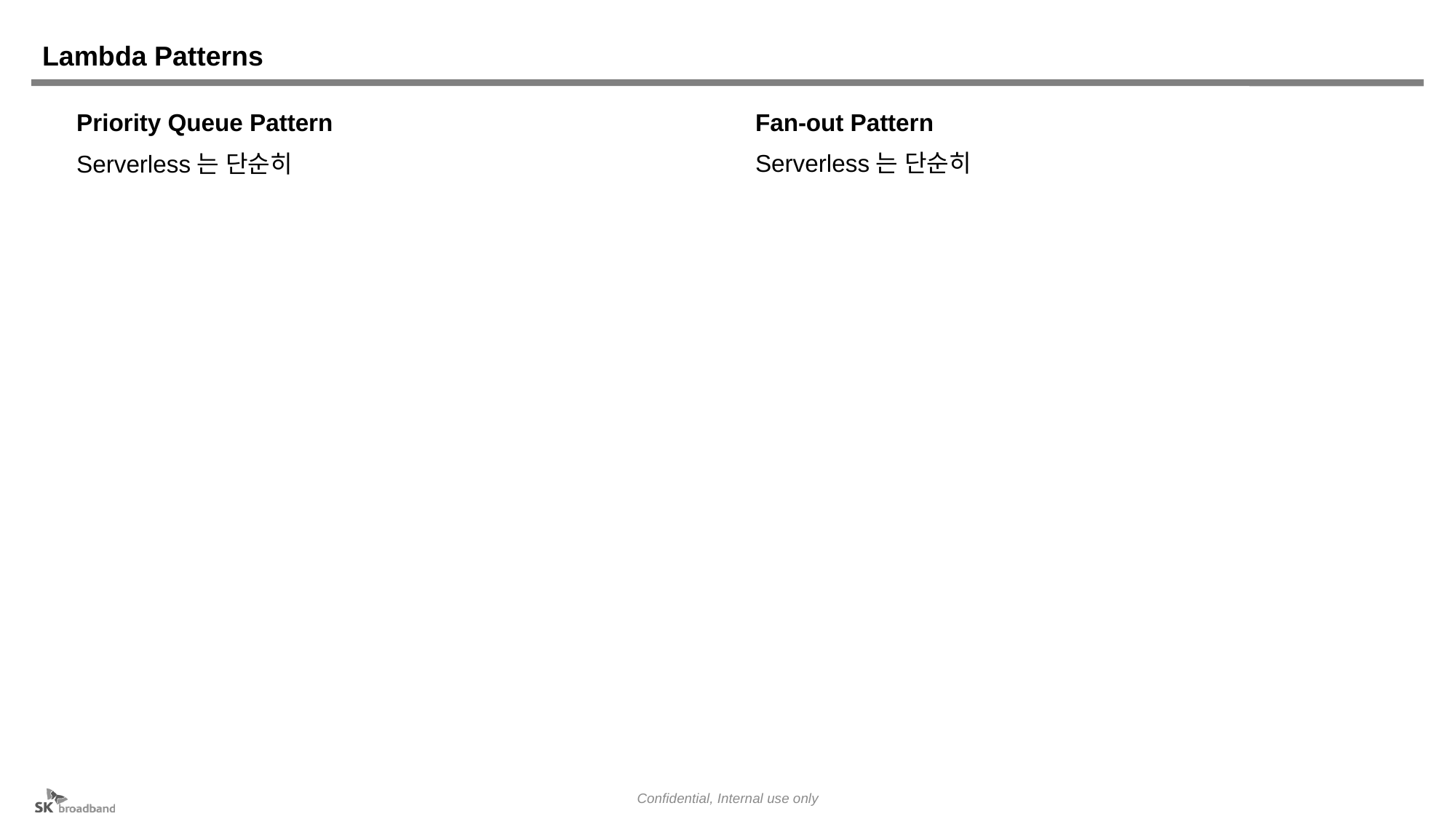

# Lambda Patterns
Priority Queue Pattern
Serverless는 단순히
Fan-out Pattern
Serverless는 단순히
Confidential, Internal use only